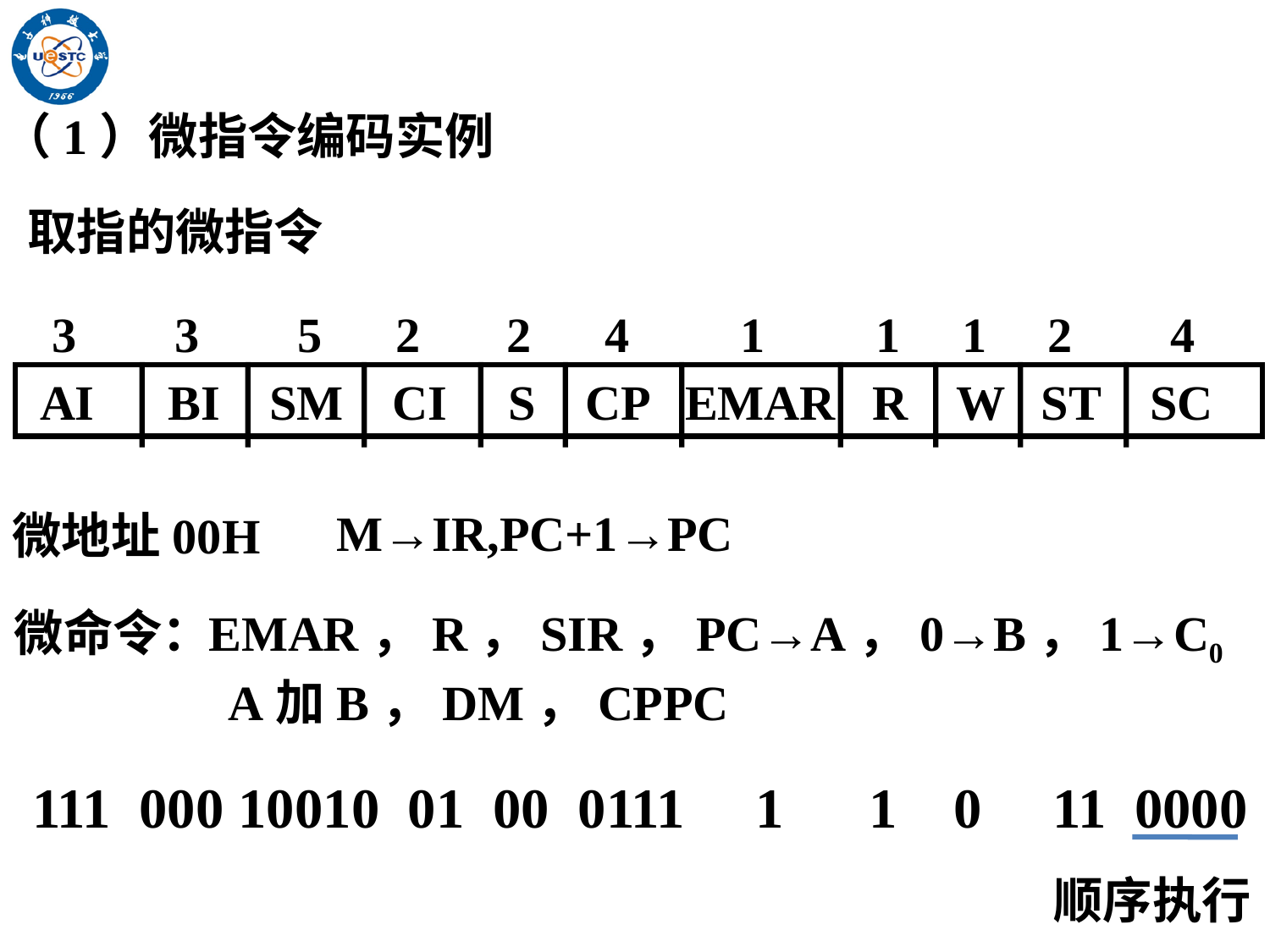

（1）微指令编码实例
取指的微指令
  3        3        5      2       2      4         1         1     1     2        4
 AI      BI    SM    CI     S    CP   EMAR   R    W   ST    SC

M→IR,PC+1→PC
微地址00H
微命令：
EMAR，R，SIR，PC→A，0→B，1→C0
A加B，DM，CPPC
111  000 10010  01  00  0111     1      1    0     11  0000
顺序执行